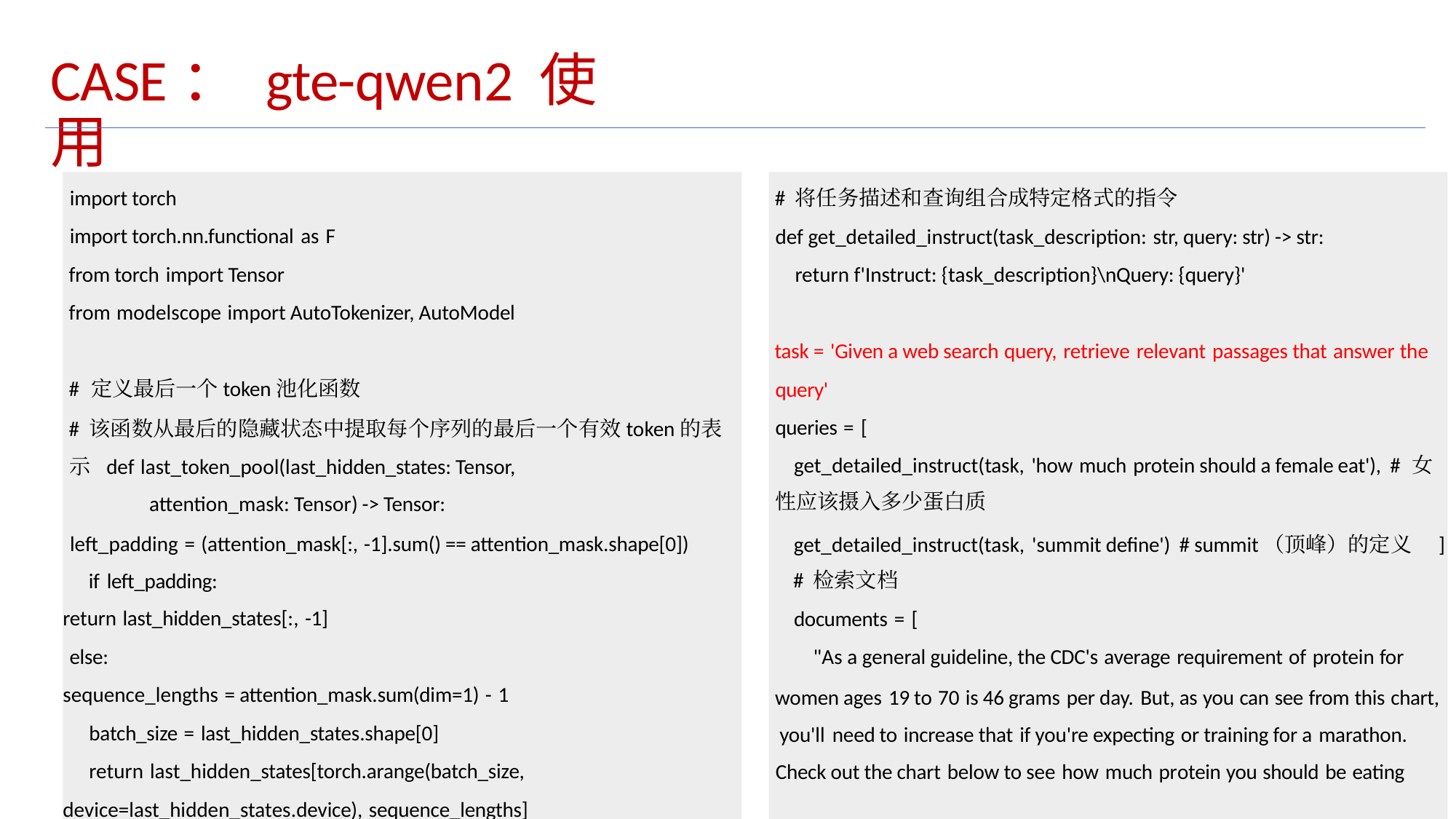

CASE： gte-qwen2 使用

import torch
import torch.nn.functional as F
from torch import Tensor
from modelscope import AutoTokenizer, AutoModel

# 定义最后一个token池化函数
# 该函数从最后的隐藏状态中提取每个序列的最后一个有效token的表示  def last_token_pool(last_hidden_states: Tensor,
attention_mask: Tensor) -> Tensor:
left_padding = (attention_mask[:, -1].sum() == attention_mask.shape[0])           if left_padding:
return last_hidden_states[:, -1]
else:
sequence_lengths = attention_mask.sum(dim=1) - 1
batch_size = last_hidden_states.shape[0]
return last_hidden_states[torch.arange(batch_size,
device=last_hidden_states.device), sequence_lengths]

# 将任务描述和查询组合成特定格式的指令
def get_detailed_instruct(task_description: str, query: str) -> str:
return f'Instruct: {task_description}\nQuery: {query}'

task = 'Given a web search query, retrieve relevant passages that answer the
query'
queries = [
get_detailed_instruct(task, 'how much protein should a female eat'),  # 女
性应该摄入多少蛋白质
get_detailed_instruct(task, 'summit define')  # summit（顶峰）的定义    ]
# 检索文档
documents = [
"As a general guideline, the CDC's average requirement of protein for
women ages 19 to 70 is 46 grams per day. But, as you can see from this chart,   you'll need to increase that if you're expecting or training for a marathon.

Check out the chart below to see how much protein you should be eating